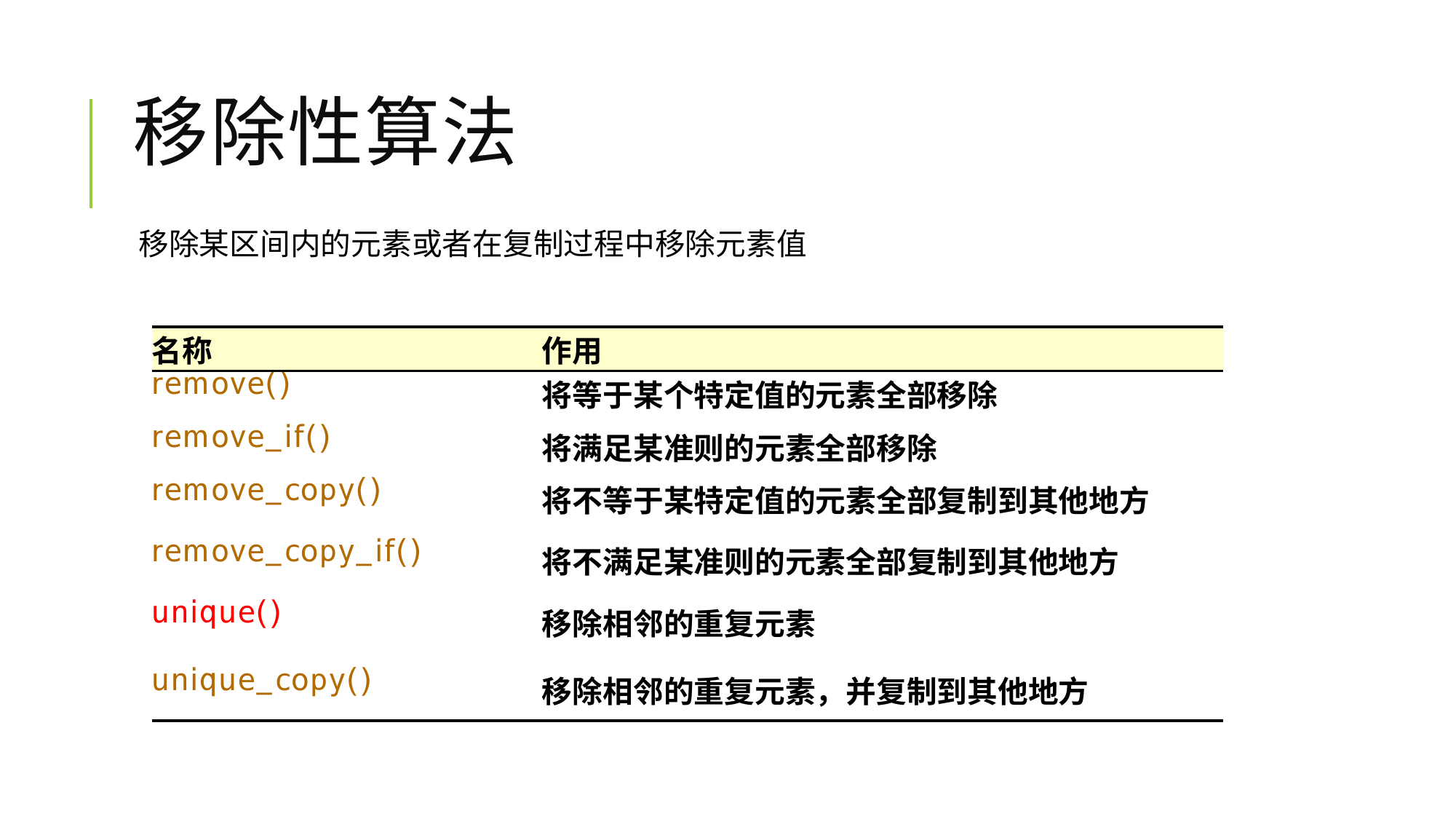

# 移除性算法
移除某区间内的元素或者在复制过程中移除元素值
| 名称 | 作用 |
| --- | --- |
| remove() | 将等于某个特定值的元素全部移除 |
| remove\_if() | 将满足某准则的元素全部移除 |
| remove\_copy() | 将不等于某特定值的元素全部复制到其他地方 |
| remove\_copy\_if() | 将不满足某准则的元素全部复制到其他地方 |
| unique() | 移除相邻的重复元素 |
| unique\_copy() | 移除相邻的重复元素，并复制到其他地方 |